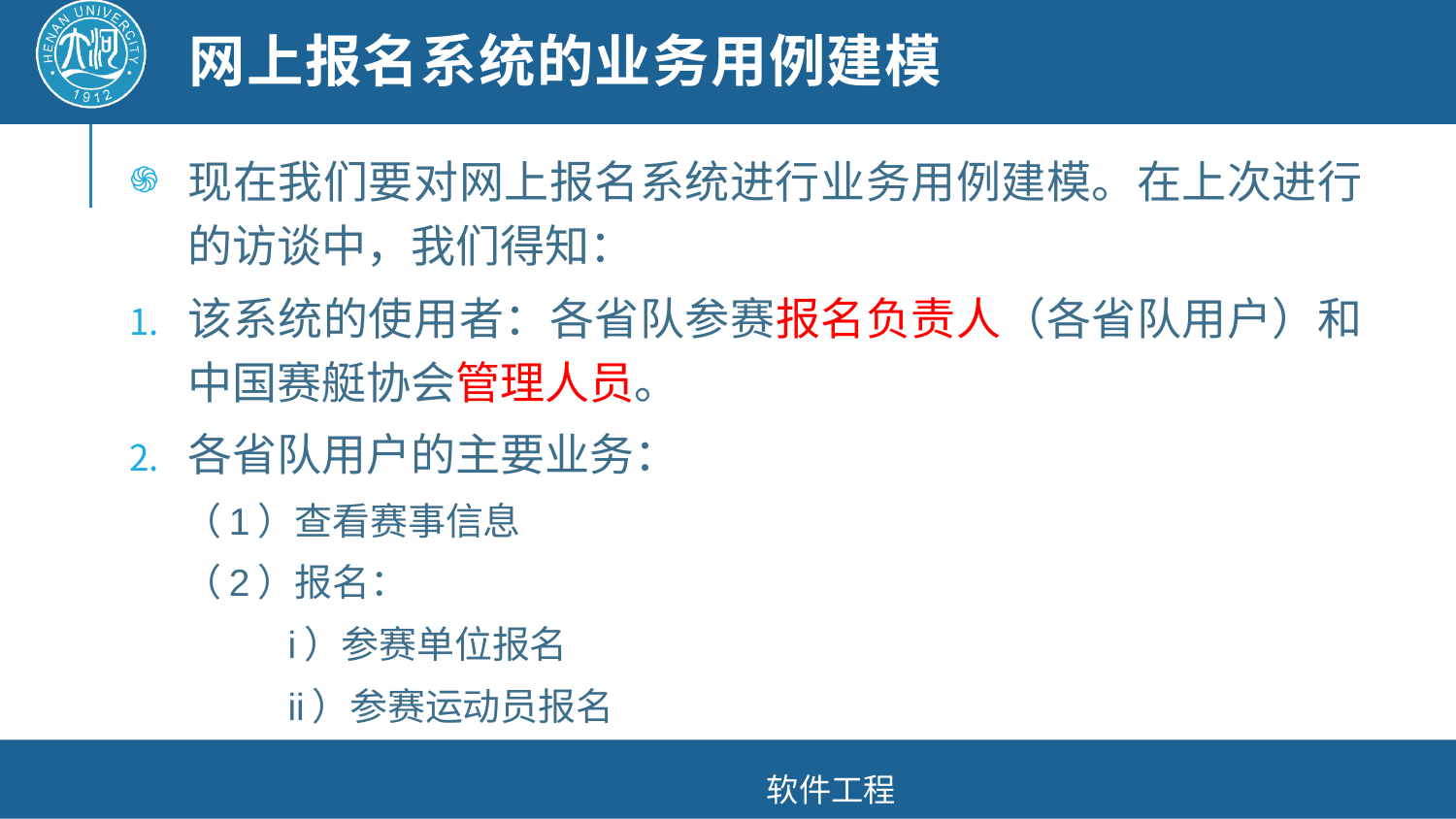

# 网上报名系统的业务用例建模
现在我们要对网上报名系统进行业务用例建模。在上次进行的访谈中，我们得知：
该系统的使用者：各省队参赛报名负责人（各省队用户）和中国赛艇协会管理人员。
各省队用户的主要业务：
（1）查看赛事信息
（2）报名：
          i）参赛单位报名
          ii）参赛运动员报名

软件工程
37